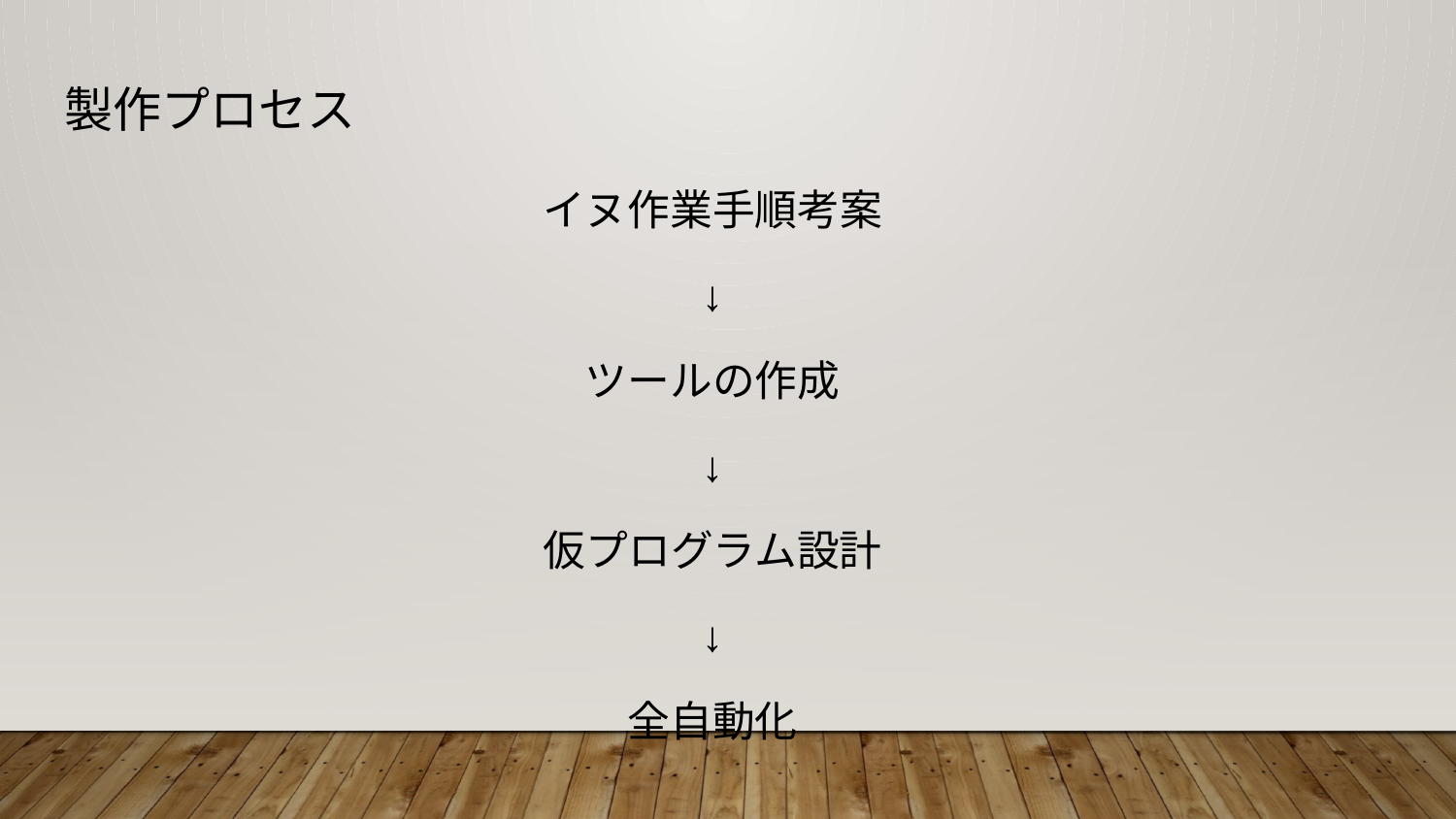

# 製作プロセス
イヌ作業手順考案
↓
ツールの作成
↓
仮プログラム設計
↓
全自動化